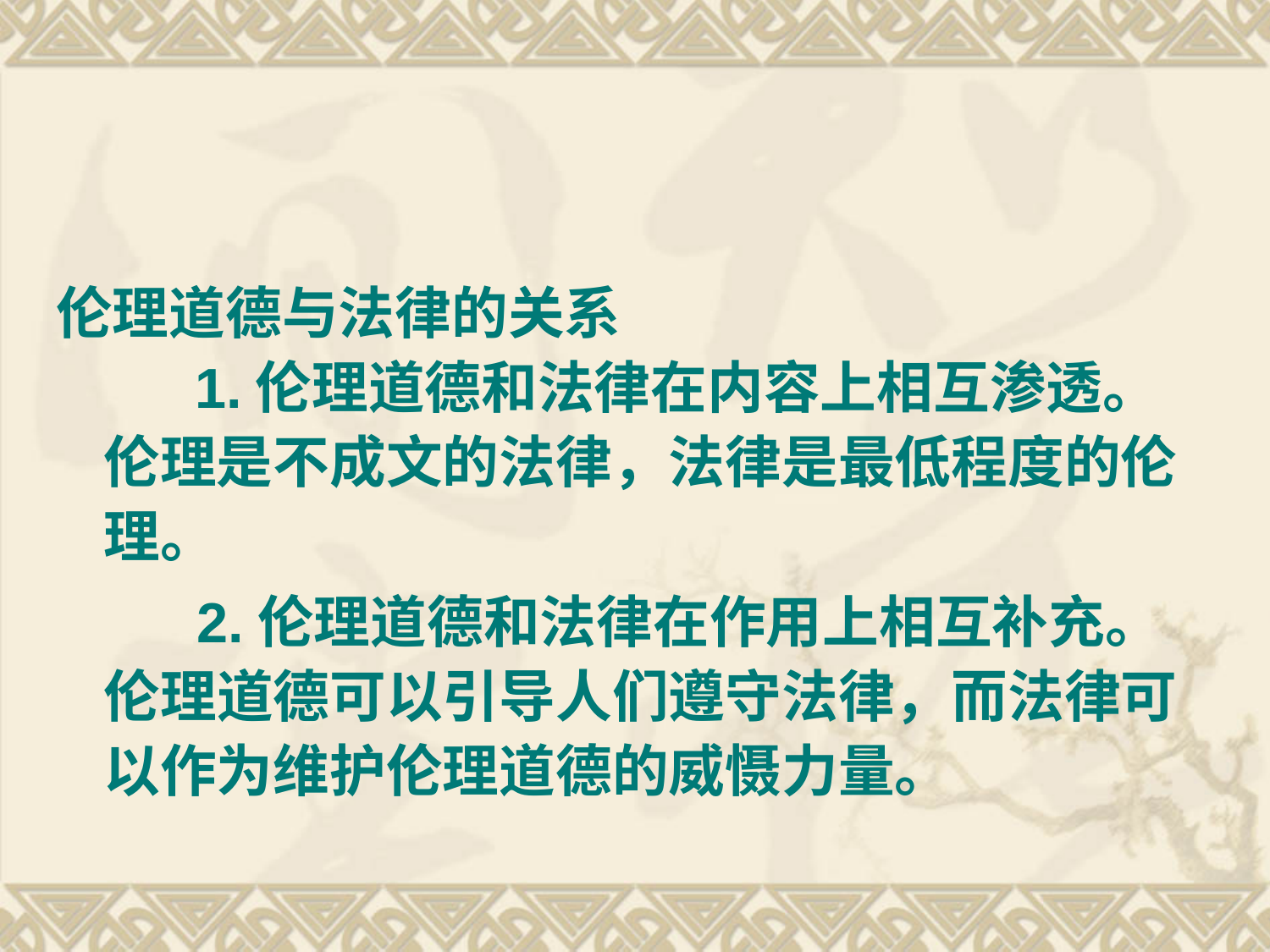

#
伦理道德与法律的关系
      1.伦理道德和法律在内容上相互渗透。伦理是不成文的法律，法律是最低程度的伦理。
         2.伦理道德和法律在作用上相互补充。伦理道德可以引导人们遵守法律，而法律可以作为维护伦理道德的威慑力量。